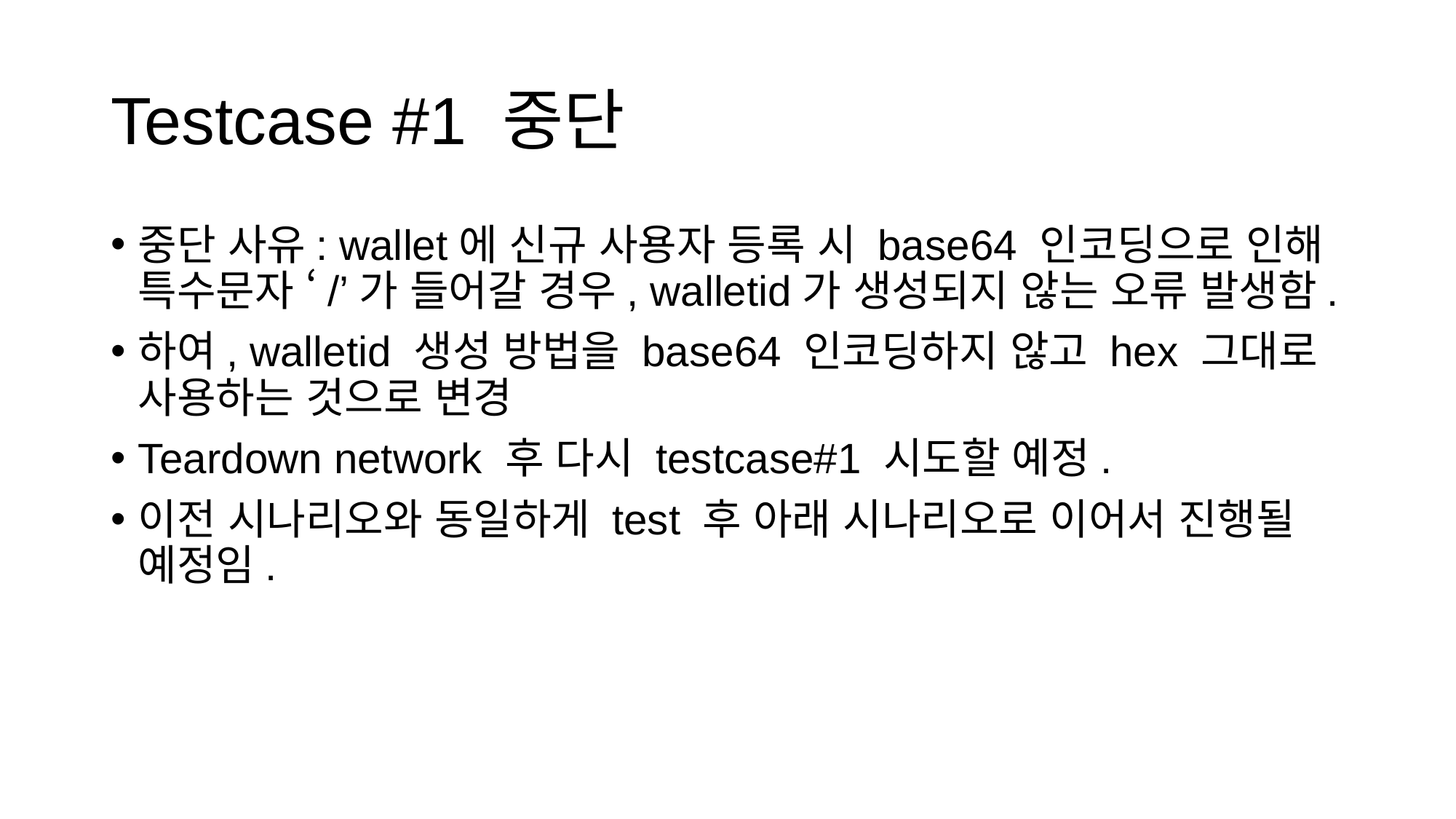

# Testcase #1 중단
중단 사유: wallet에 신규 사용자 등록 시 base64 인코딩으로 인해 특수문자 ‘/’가 들어갈 경우, walletid가 생성되지 않는 오류 발생함.
하여, walletid 생성 방법을 base64 인코딩하지 않고 hex 그대로 사용하는 것으로 변경
Teardown network 후 다시 testcase#1 시도할 예정.
이전 시나리오와 동일하게 test 후 아래 시나리오로 이어서 진행될 예정임.